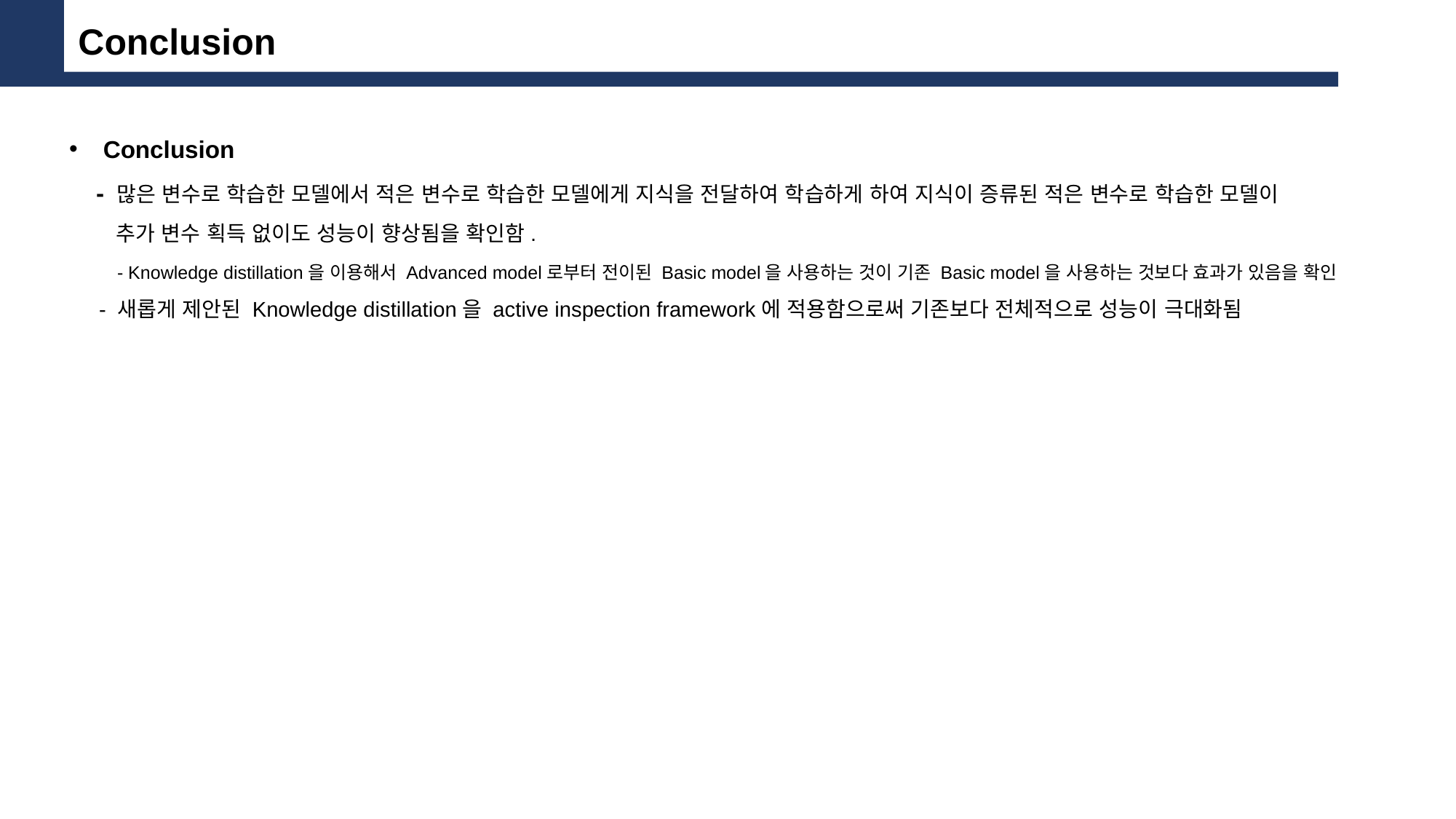

Conclusion

Conclusion
    - 많은 변수로 학습한 모델에서 적은 변수로 학습한 모델에게 지식을 전달하여 학습하게 하여 지식이 증류된 적은 변수로 학습한 모델이
       추가 변수 획득 없이도 성능이 향상됨을 확인함.
        - Knowledge distillation을 이용해서 Advanced model로부터 전이된 Basic model을 사용하는 것이 기존 Basic model을 사용하는 것보다 효과가 있음을 확인
     - 새롭게 제안된 Knowledge distillation을 active inspection framework에 적용함으로써 기존보다 전체적으로 성능이 극대화됨